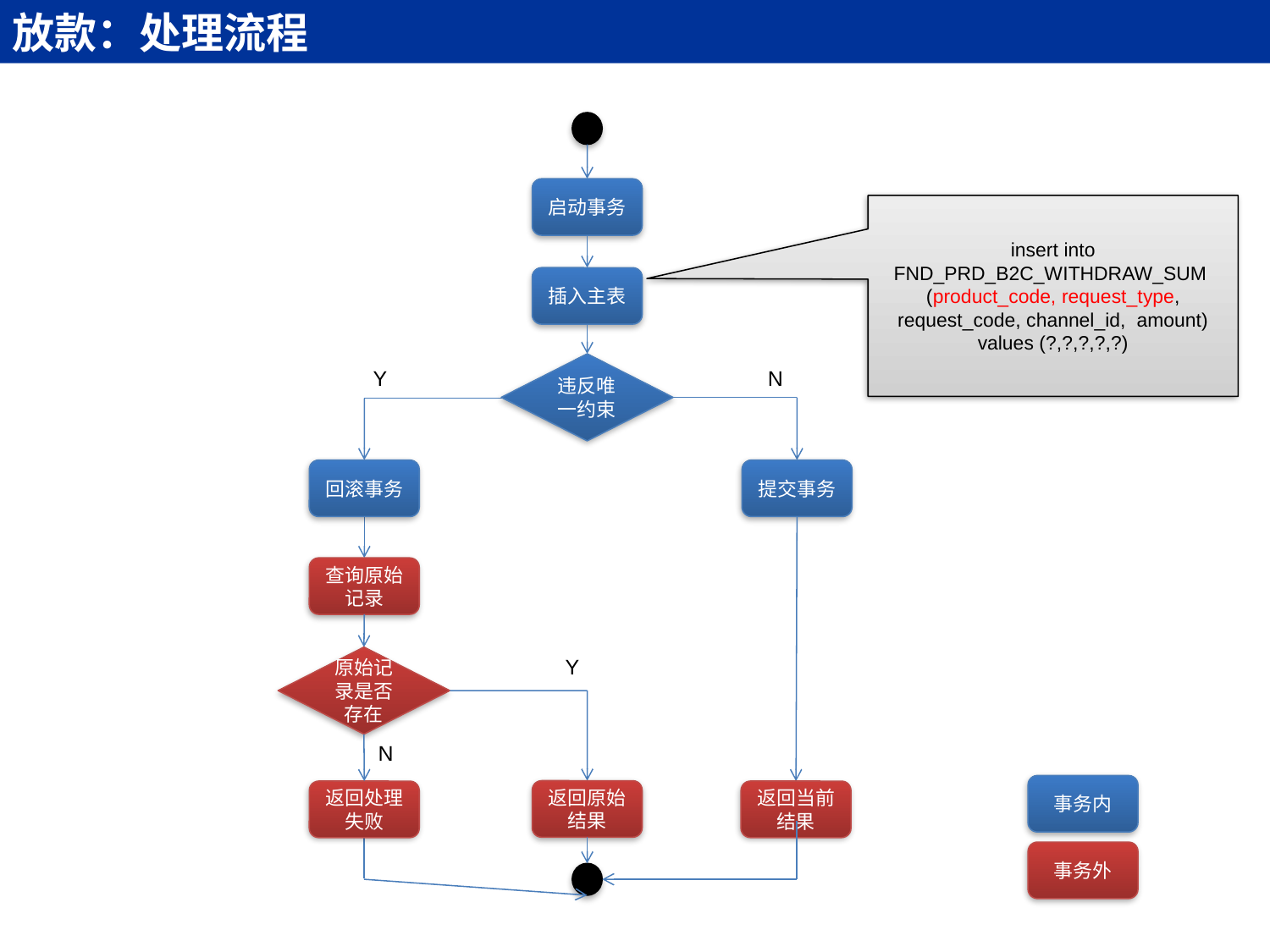

放款：处理流程

启动事务
insert into FND_PRD_B2C_WITHDRAW_SUM
(product_code, request_type, request_code, channel_id,  amount) values (?,?,?,?,?)
插入主表
违反唯一约束
Y
N
回滚事务
提交事务
查询原始记录
原始记录是否存在
Y
N
事务内
返回原始结果
返回处理失败
返回当前结果
事务外